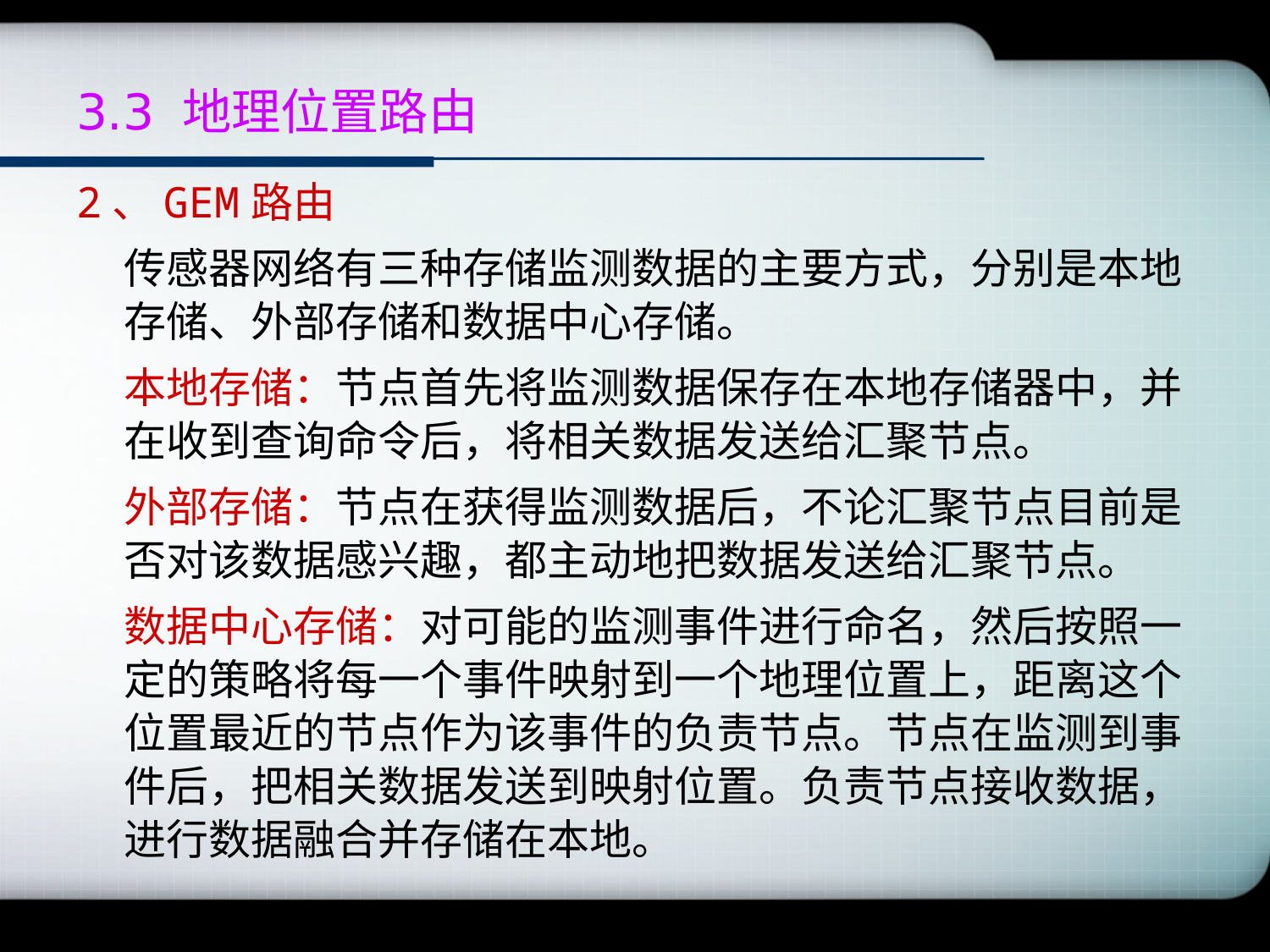

# 3.3 地理位置路由
2、GEM路由
	传感器网络有三种存储监测数据的主要方式，分别是本地存储、外部存储和数据中心存储。
	本地存储：节点首先将监测数据保存在本地存储器中，并在收到查询命令后，将相关数据发送给汇聚节点。
	外部存储：节点在获得监测数据后，不论汇聚节点目前是否对该数据感兴趣，都主动地把数据发送给汇聚节点。
	数据中心存储：对可能的监测事件进行命名，然后按照一定的策略将每一个事件映射到一个地理位置上，距离这个位置最近的节点作为该事件的负责节点。节点在监测到事件后，把相关数据发送到映射位置。负责节点接收数据，进行数据融合并存储在本地。